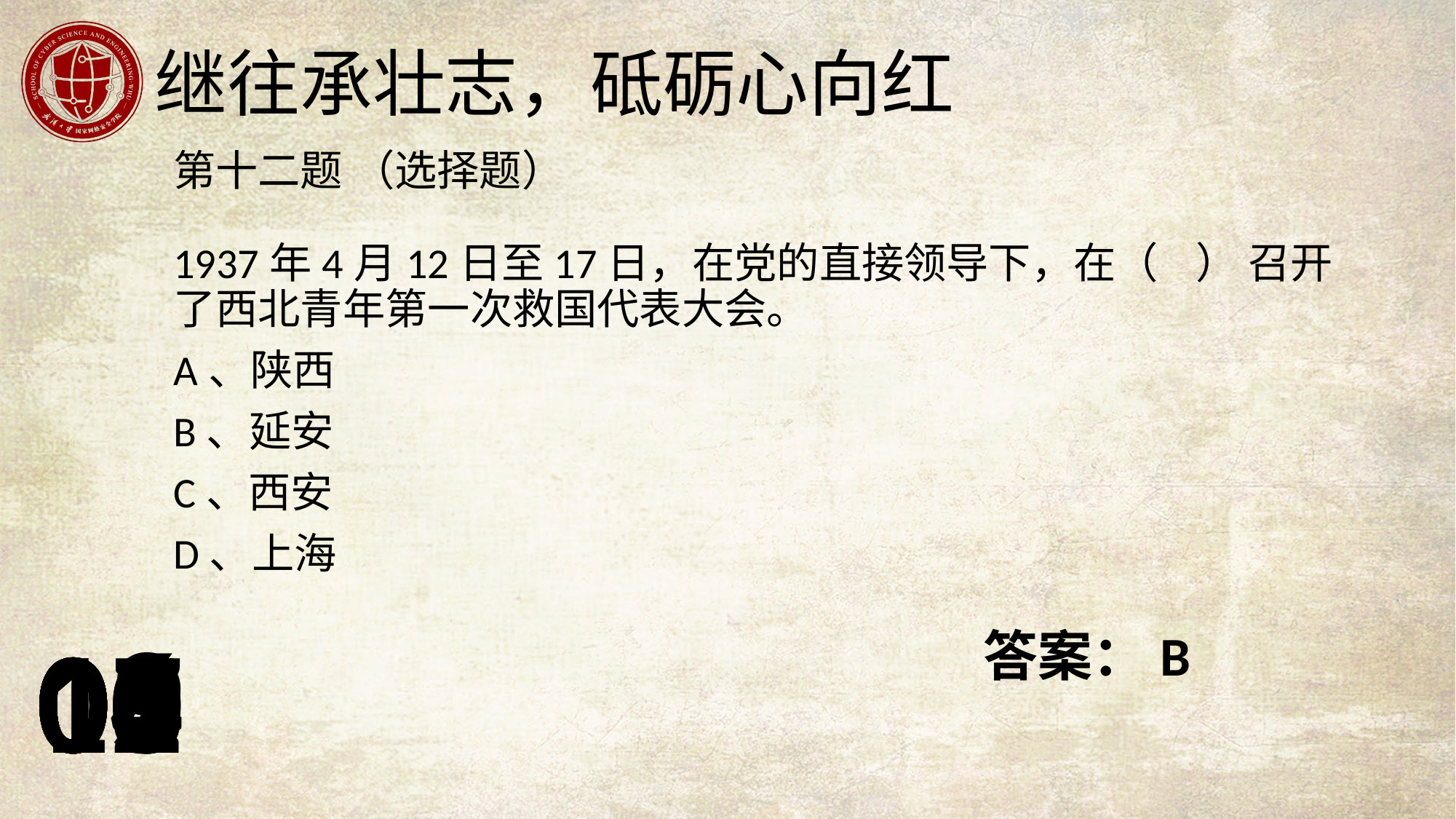

第十二题 （选择题）
1937年4月12日至17日，在党的直接领导下，在（    ） 召开了西北青年第一次救国代表大会。
A、陕西
B、延安
C、西安
D、上海
答案：B